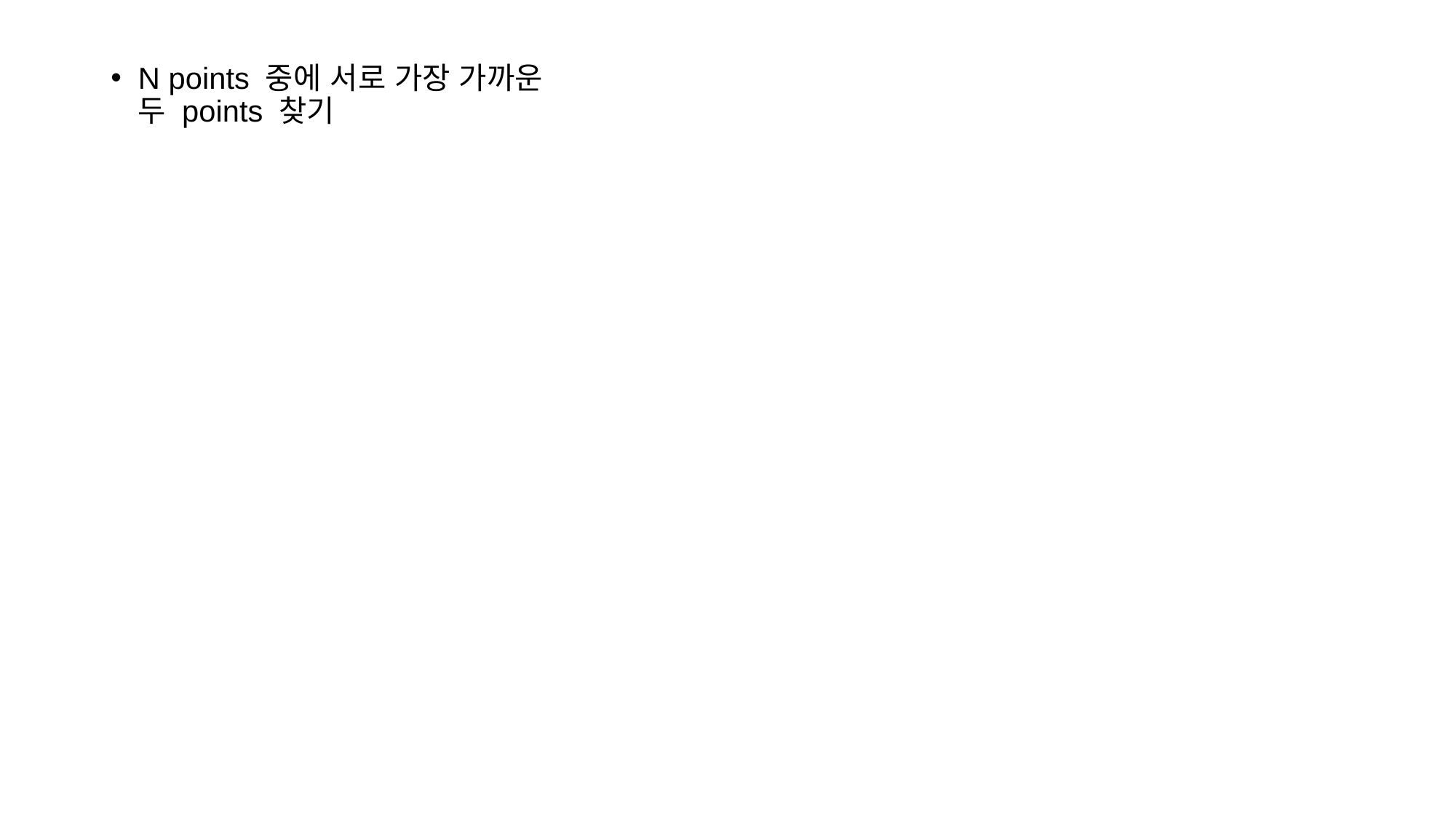

N points 중에 서로 가장 가까운 두 points 찾기